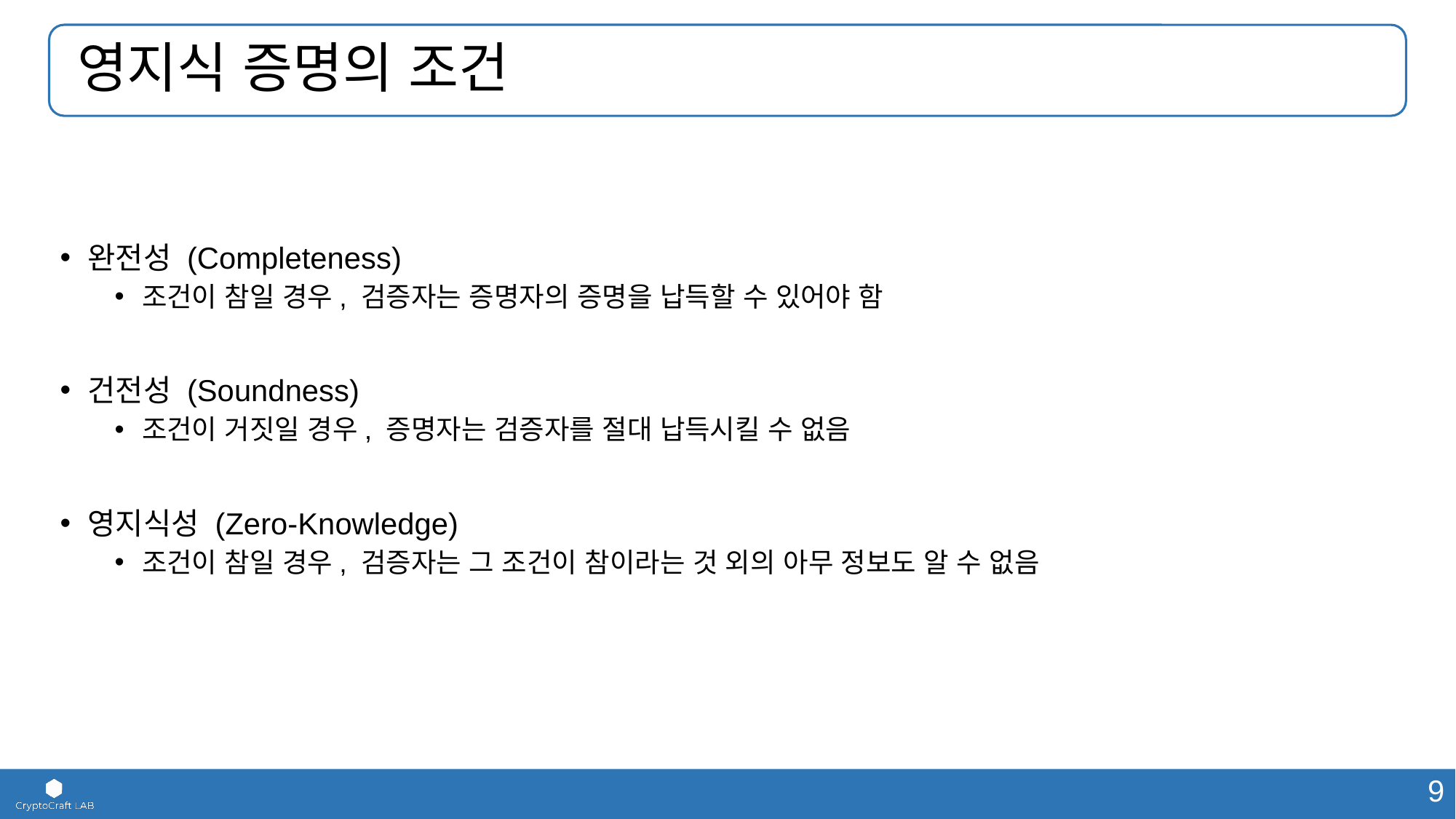

# 영지식 증명의 조건

완전성 (Completeness)
조건이 참일 경우, 검증자는 증명자의 증명을 납득할 수 있어야 함

건전성 (Soundness)
조건이 거짓일 경우, 증명자는 검증자를 절대 납득시킬 수 없음

영지식성 (Zero-Knowledge)
조건이 참일 경우, 검증자는 그 조건이 참이라는 것 외의 아무 정보도 알 수 없음